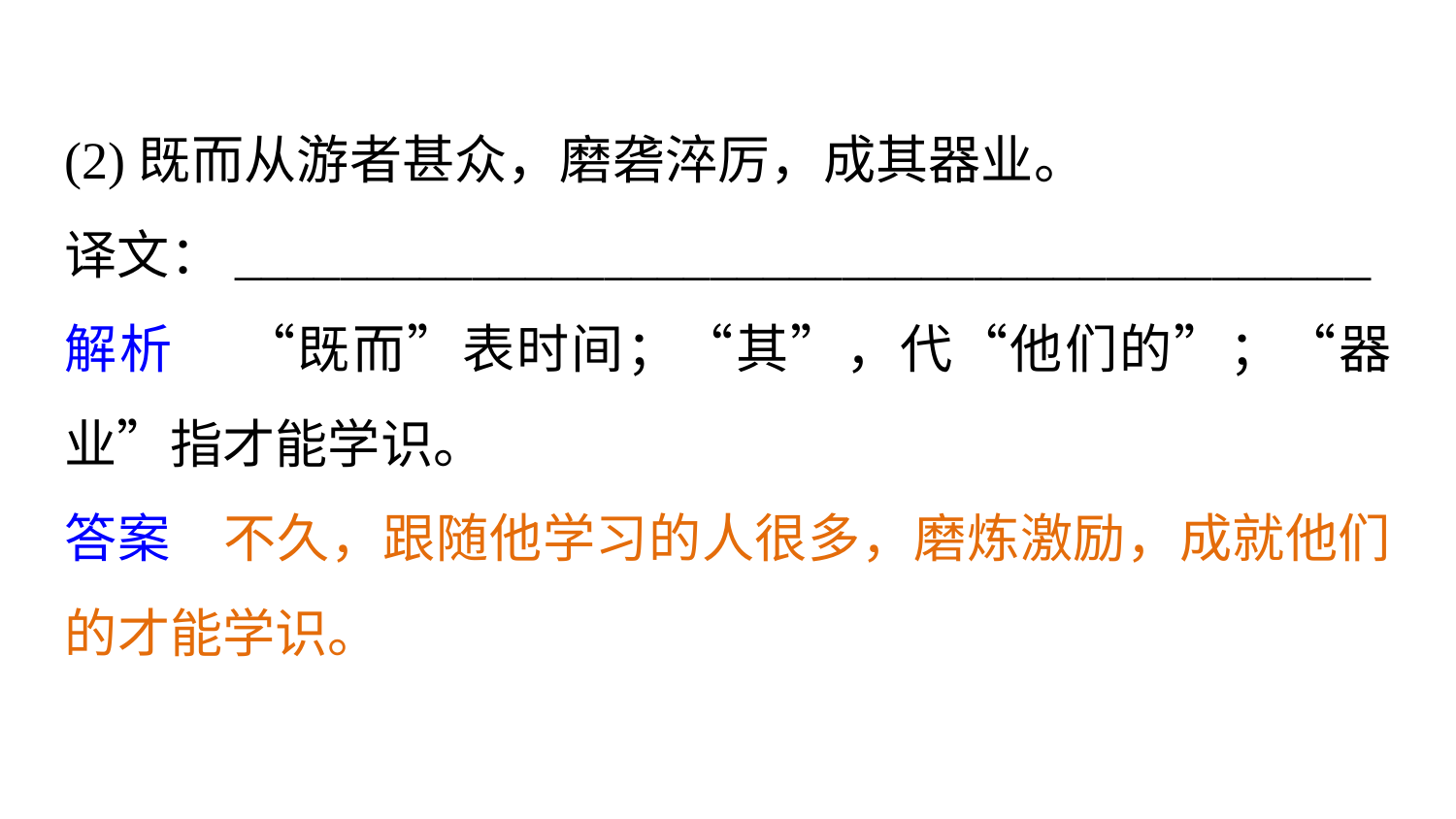

(2)既而从游者甚众，磨砻淬厉，成其器业。
译文：___________________________________________
解析　 “既而”表时间；“其”，代“他们的”；“器业”指才能学识。
答案　不久，跟随他学习的人很多，磨炼激励，成就他们的才能学识。